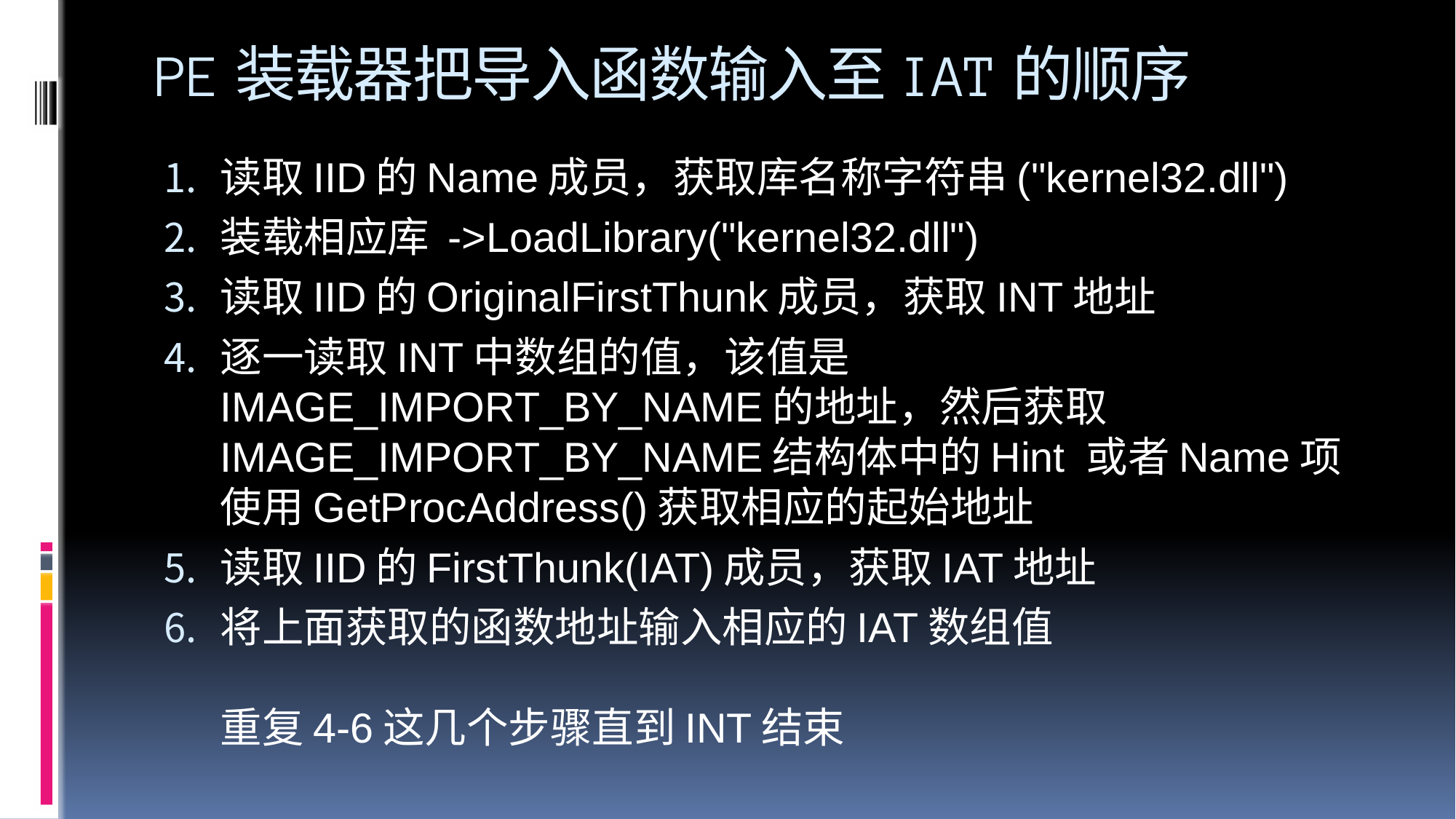

# PE装载器把导入函数输入至IAT的顺序
读取IID的Name成员，获取库名称字符串("kernel32.dll")
装载相应库 ->LoadLibrary("kernel32.dll")
读取IID的OriginalFirstThunk成员，获取INT地址
逐一读取INT中数组的值，该值是IMAGE_IMPORT_BY_NAME的地址，然后获取IMAGE_IMPORT_BY_NAME结构体中的Hint 或者Name项 使用GetProcAddress()获取相应的起始地址
读取IID的FirstThunk(IAT)成员，获取IAT地址
将上面获取的函数地址输入相应的IAT数组值
重复4-6这几个步骤直到INT结束